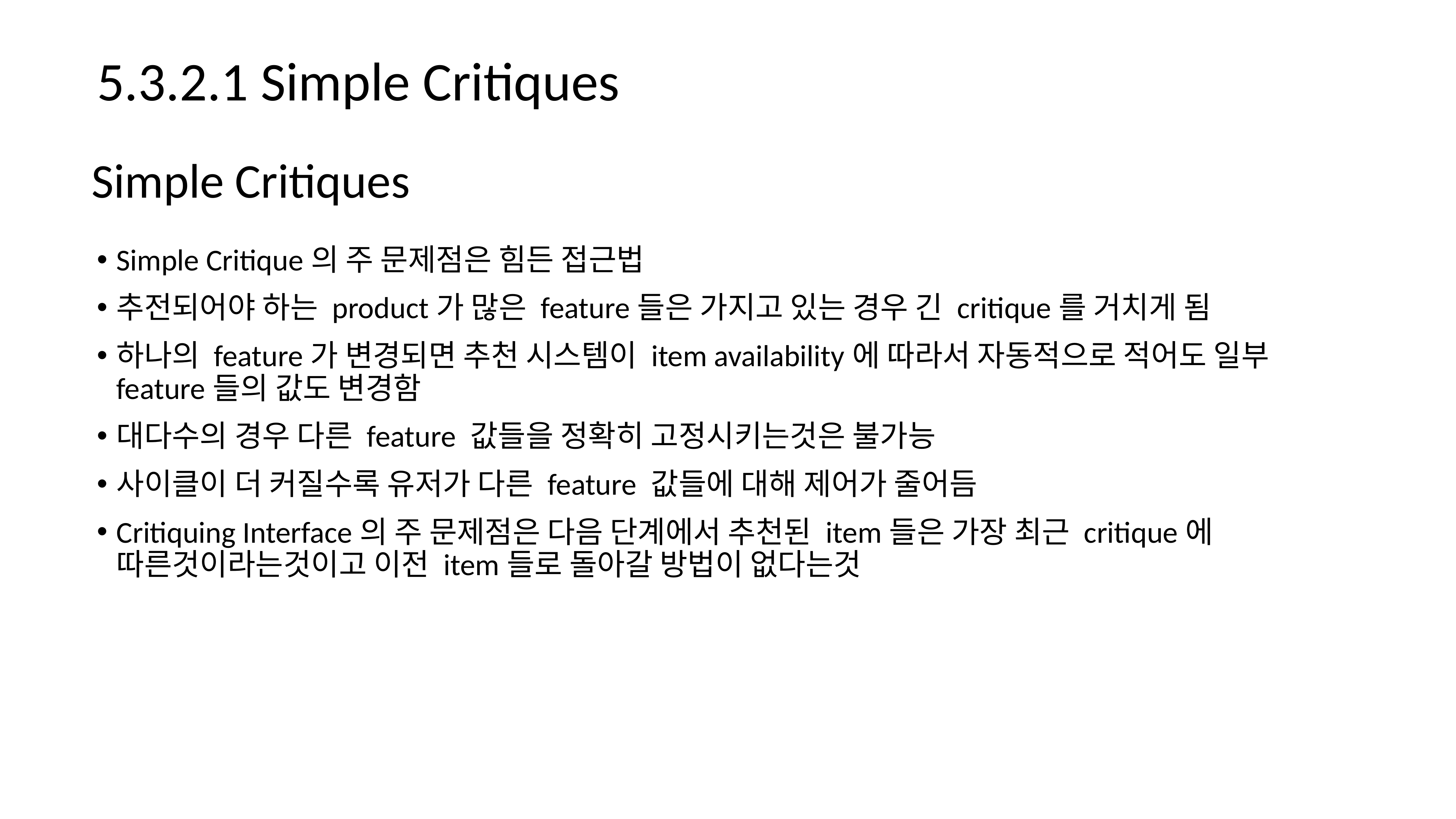

5.3.2.1 Simple Critiques
# Simple Critiques
Simple Critique의 주 문제점은 힘든 접근법
추전되어야 하는 product가 많은 feature들은 가지고 있는 경우 긴 critique를 거치게 됨
하나의 feature가 변경되면 추천 시스템이 item availability에 따라서 자동적으로 적어도 일부 feature들의 값도 변경함
대다수의 경우 다른 feature 값들을 정확히 고정시키는것은 불가능
사이클이 더 커질수록 유저가 다른 feature 값들에 대해 제어가 줄어듬
Critiquing Interface의 주 문제점은 다음 단계에서 추천된 item들은 가장 최근 critique에 따른것이라는것이고 이전 item들로 돌아갈 방법이 없다는것